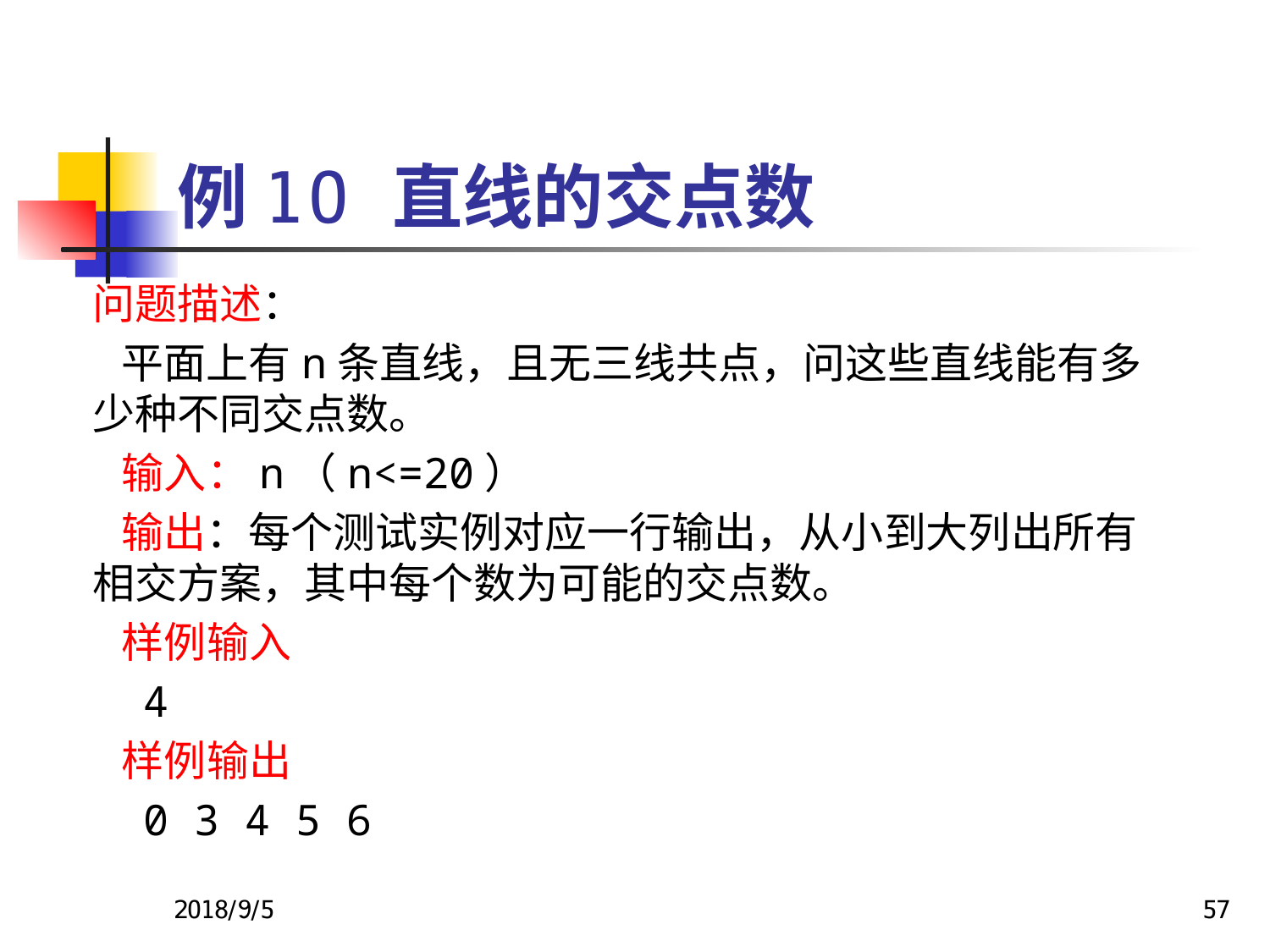

# 例10 直线的交点数
问题描述：
  平面上有n条直线，且无三线共点，问这些直线能有多少种不同交点数。
  输入：n（n<=20）
  输出：每个测试实例对应一行输出，从小到大列出所有相交方案，其中每个数为可能的交点数。
  样例输入
  4
  样例输出
  0 3 4 5 6
2018/9/5
57